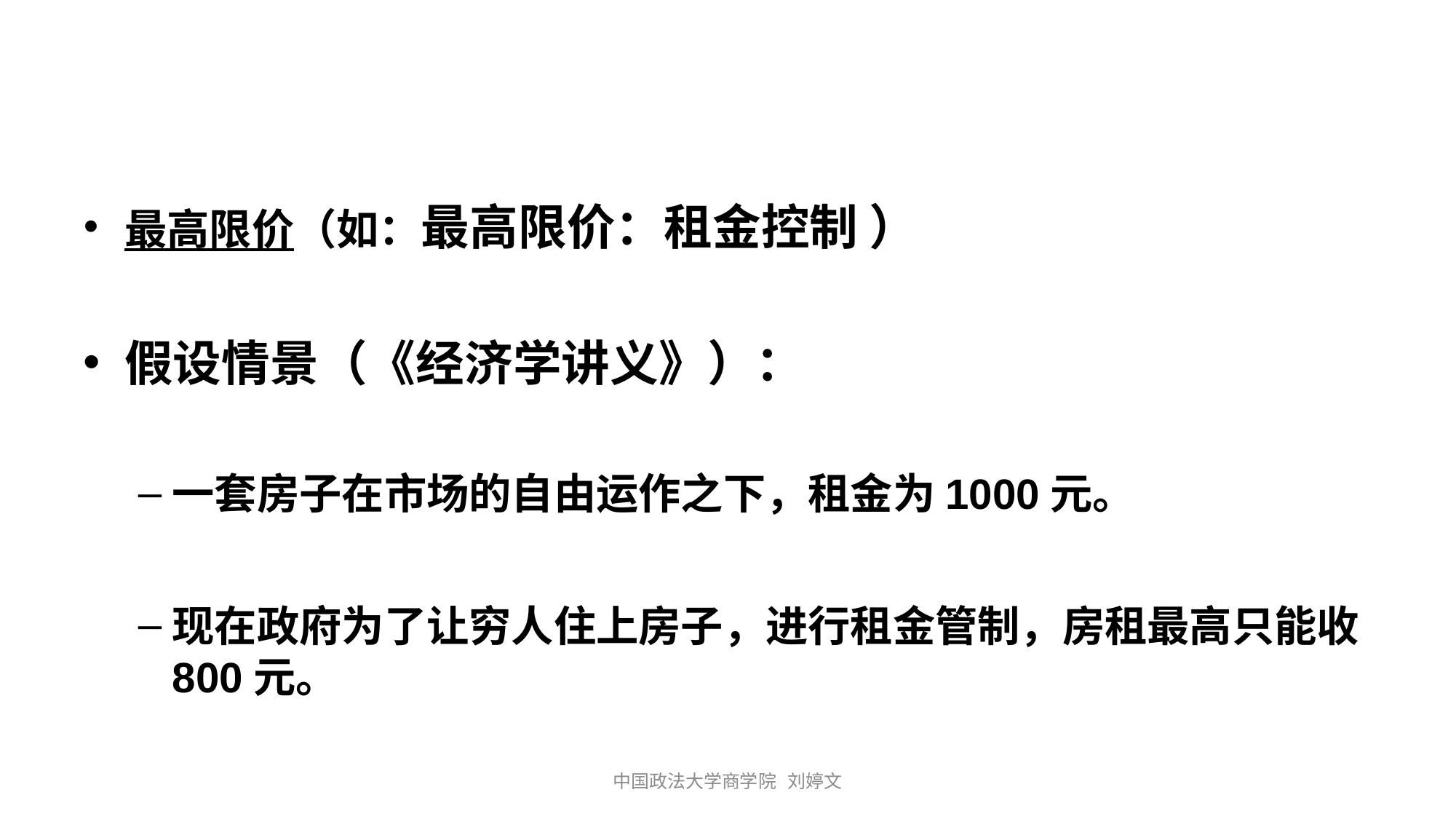

#
最高限价（如：最高限价：租金控制 ）

假设情景（《经济学讲义》）：

一套房子在市场的自由运作之下，租金为1000元。

现在政府为了让穷人住上房子，进行租金管制，房租最高只能收800元。

中国政法大学商学院  刘婷文